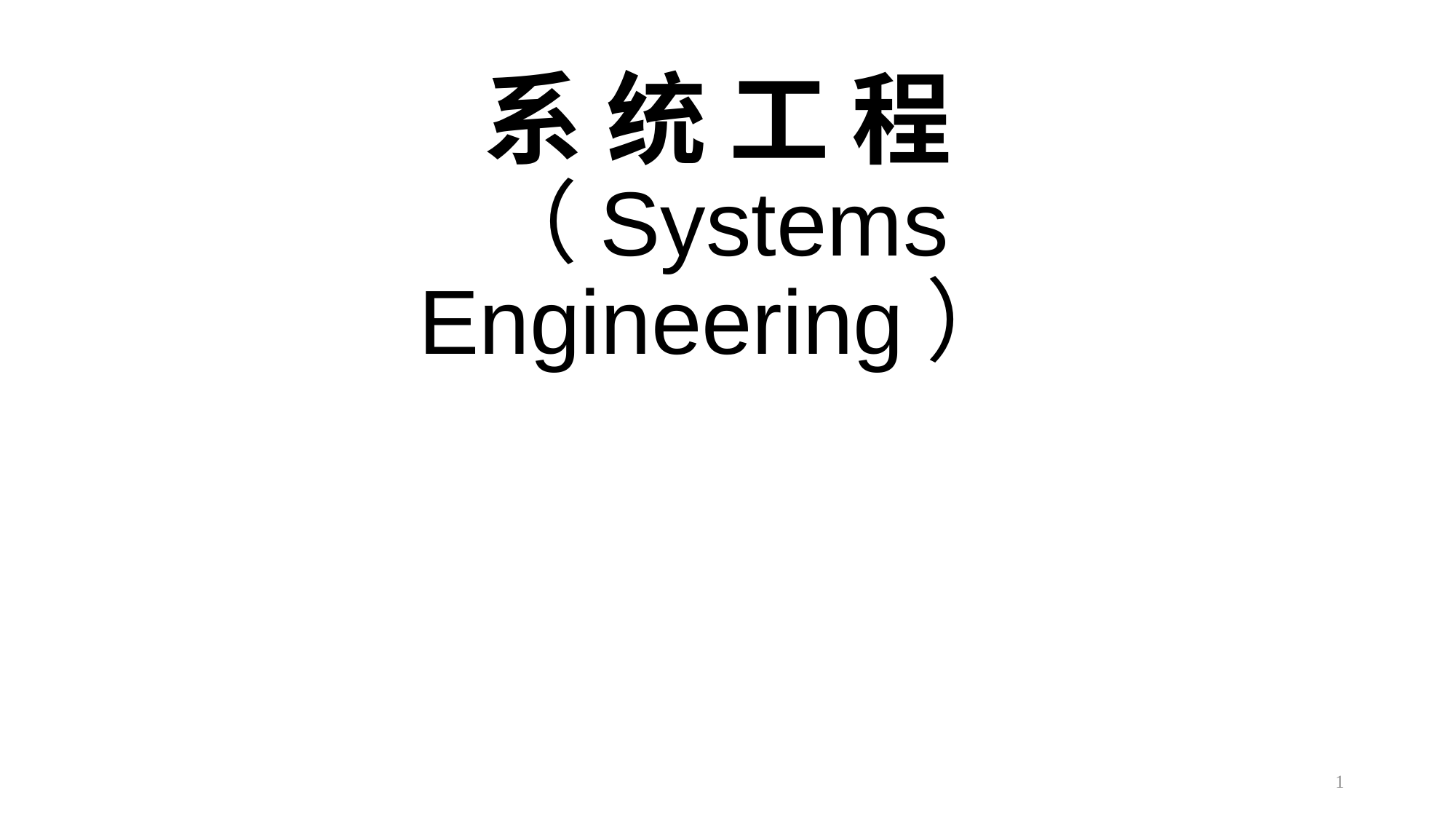

# 系 统 工 程 （Systems Engineering）
1